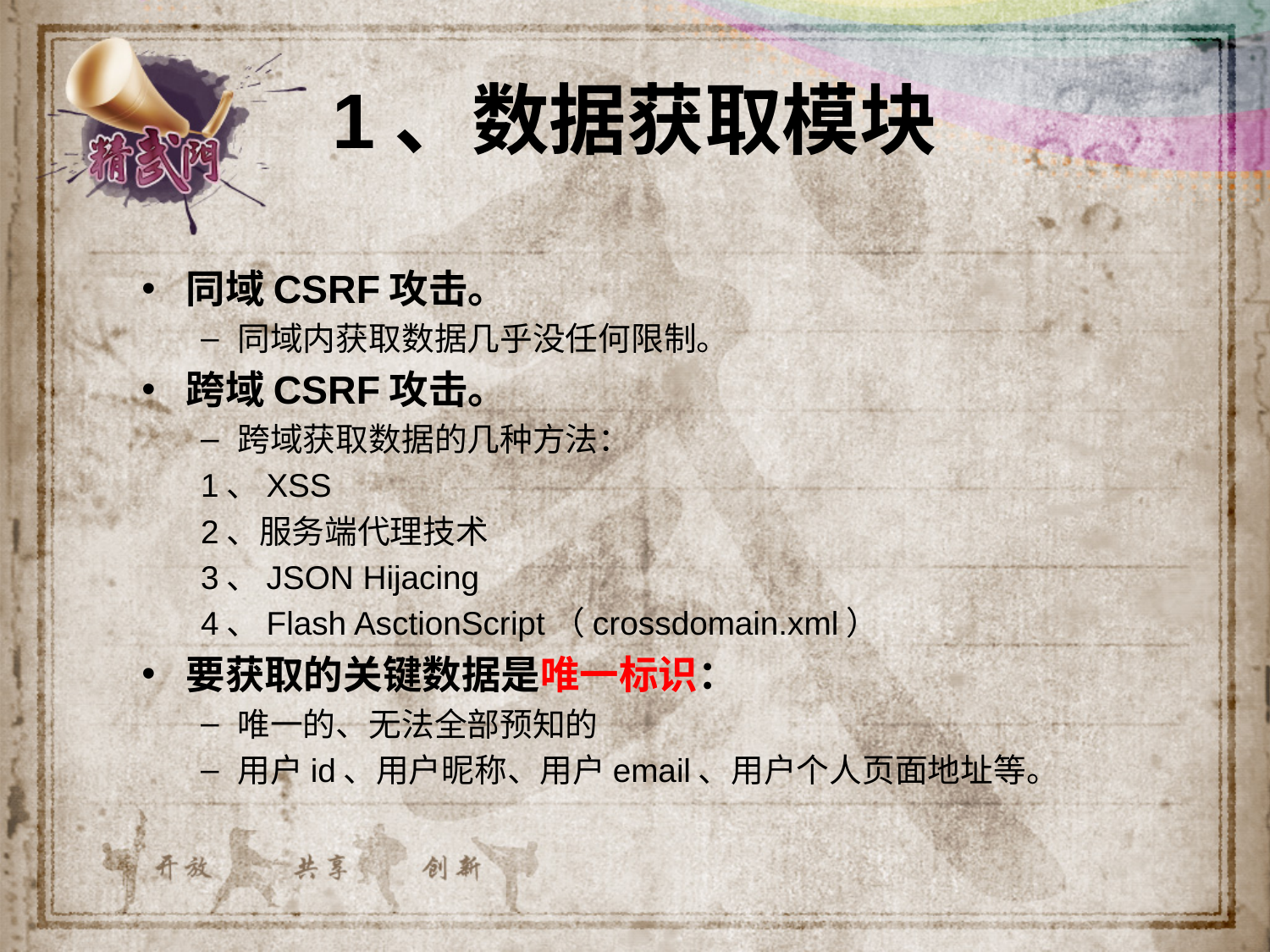

# 1、数据获取模块
同域CSRF攻击。
同域内获取数据几乎没任何限制。
跨域CSRF攻击。
跨域获取数据的几种方法：
1、XSS
2、服务端代理技术
3、JSON Hijacing
4、Flash AsctionScript（crossdomain.xml）
要获取的关键数据是唯一标识：
唯一的、无法全部预知的
用户id、用户昵称、用户email、用户个人页面地址等。